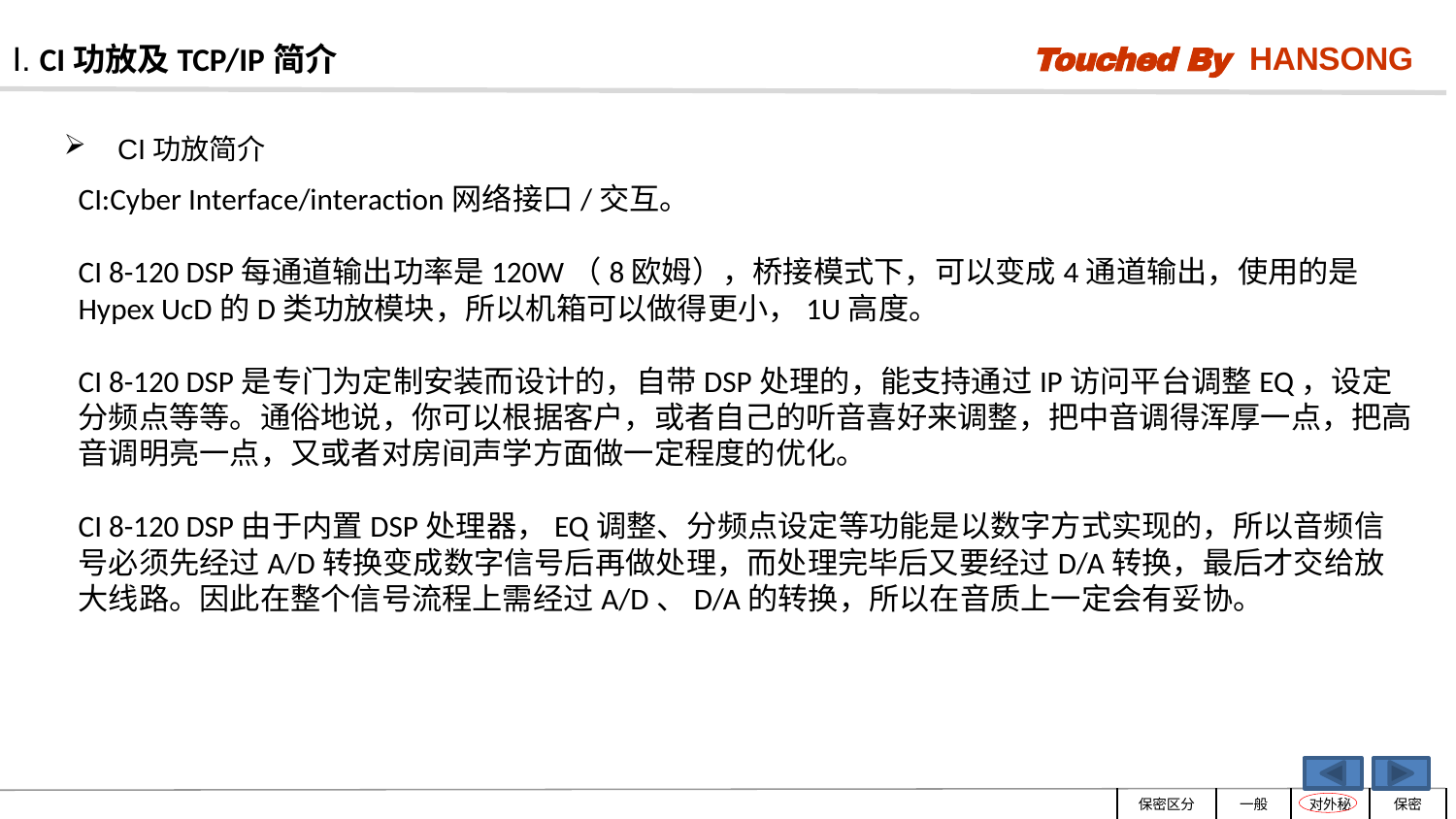

Ⅰ. CI功放及TCP/IP简介
 CI功放简介
CI:Cyber Interface/interaction网络接口/交互。

CI 8-120 DSP每通道输出功率是120W（8欧姆），桥接模式下，可以变成4通道输出，使用的是Hypex UcD的D类功放模块，所以机箱可以做得更小，1U高度。

CI 8-120 DSP是专门为定制安装而设计的，自带DSP处理的，能支持通过IP访问平台调整EQ，设定分频点等等。通俗地说，你可以根据客户，或者自己的听音喜好来调整，把中音调得浑厚一点，把高音调明亮一点，又或者对房间声学方面做一定程度的优化。

CI 8-120 DSP由于内置DSP处理器，EQ调整、分频点设定等功能是以数字方式实现的，所以音频信号必须先经过A/D转换变成数字信号后再做处理，而处理完毕后又要经过D/A转换，最后才交给放大线路。因此在整个信号流程上需经过A/D、D/A的转换，所以在音质上一定会有妥协。